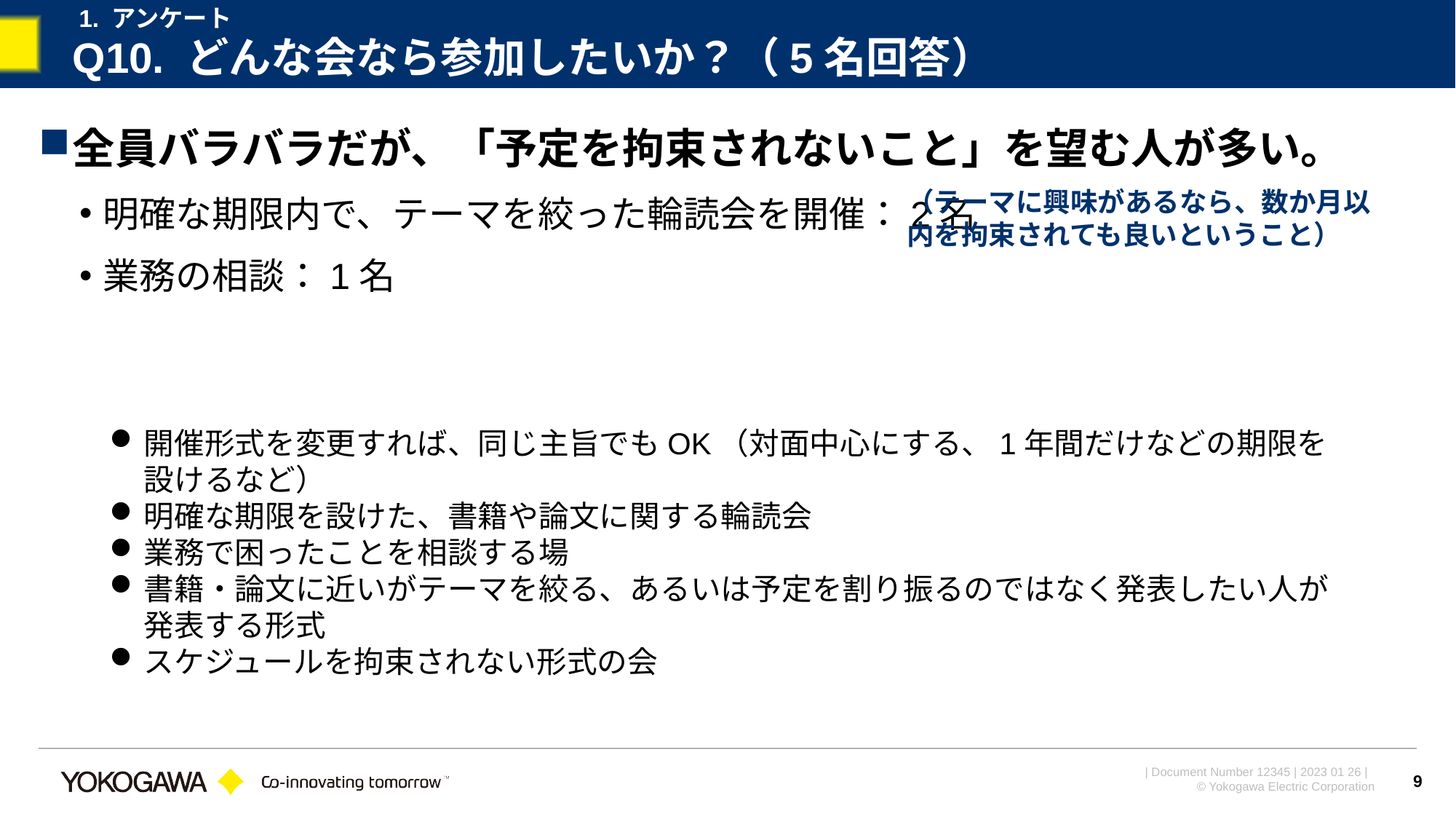

1. アンケート
# Q10. どんな会なら参加したいか？（5名回答）
全員バラバラだが、「予定を拘束されないこと」を望む人が多い。
明確な期限内で、テーマを絞った輪読会を開催：2名
業務の相談：1名
（テーマに興味があるなら、数か月以内を拘束されても良いということ）
開催形式を変更すれば、同じ主旨でもOK（対面中心にする、1年間だけなどの期限を設けるなど）
明確な期限を設けた、書籍や論文に関する輪読会
業務で困ったことを相談する場
書籍・論文に近いがテーマを絞る、あるいは予定を割り振るのではなく発表したい人が発表する形式
スケジュールを拘束されない形式の会
9